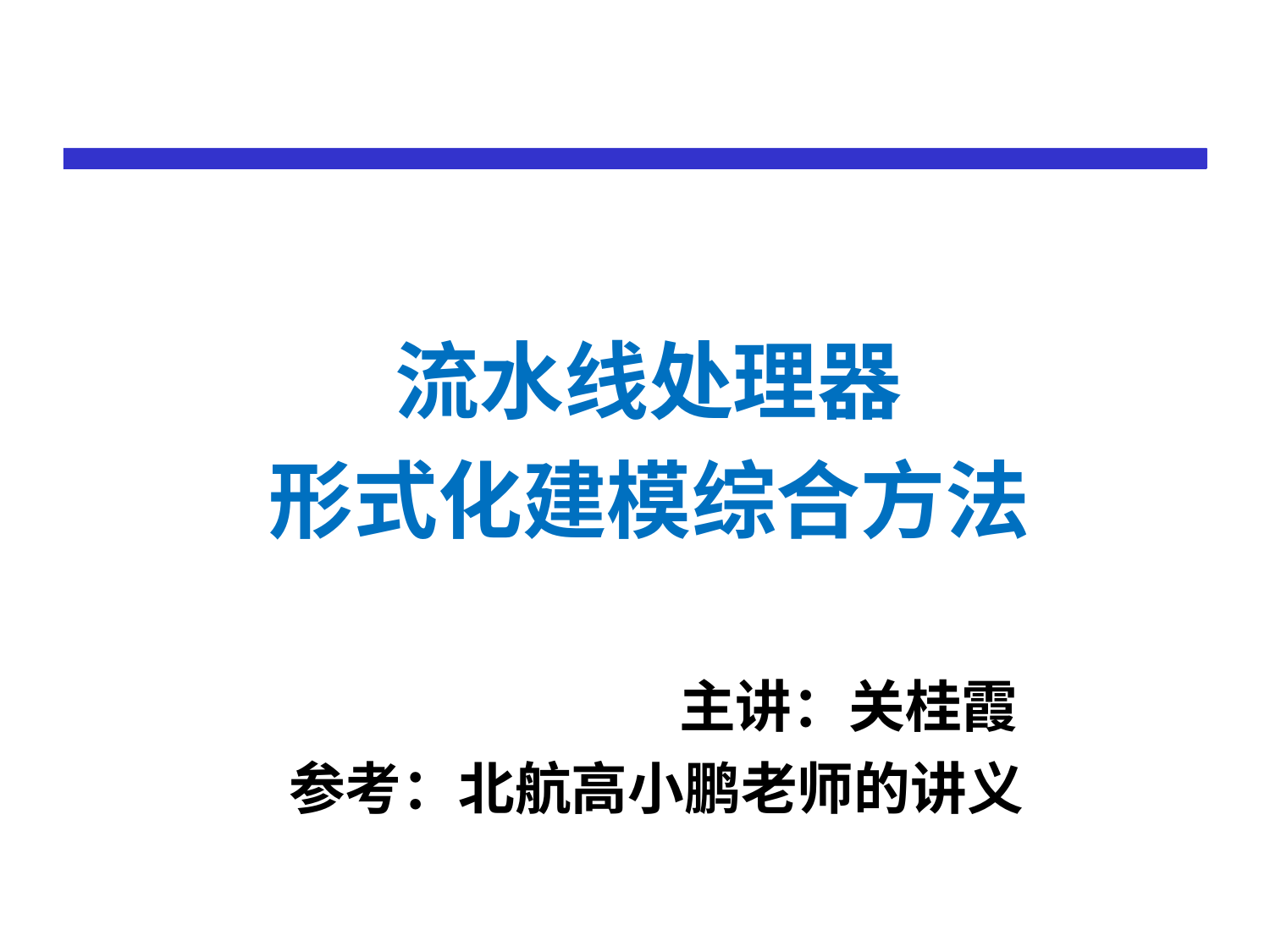

流水线处理器
形式化建模综合方法
主讲：关桂霞
参考：北航高小鹏老师的讲义